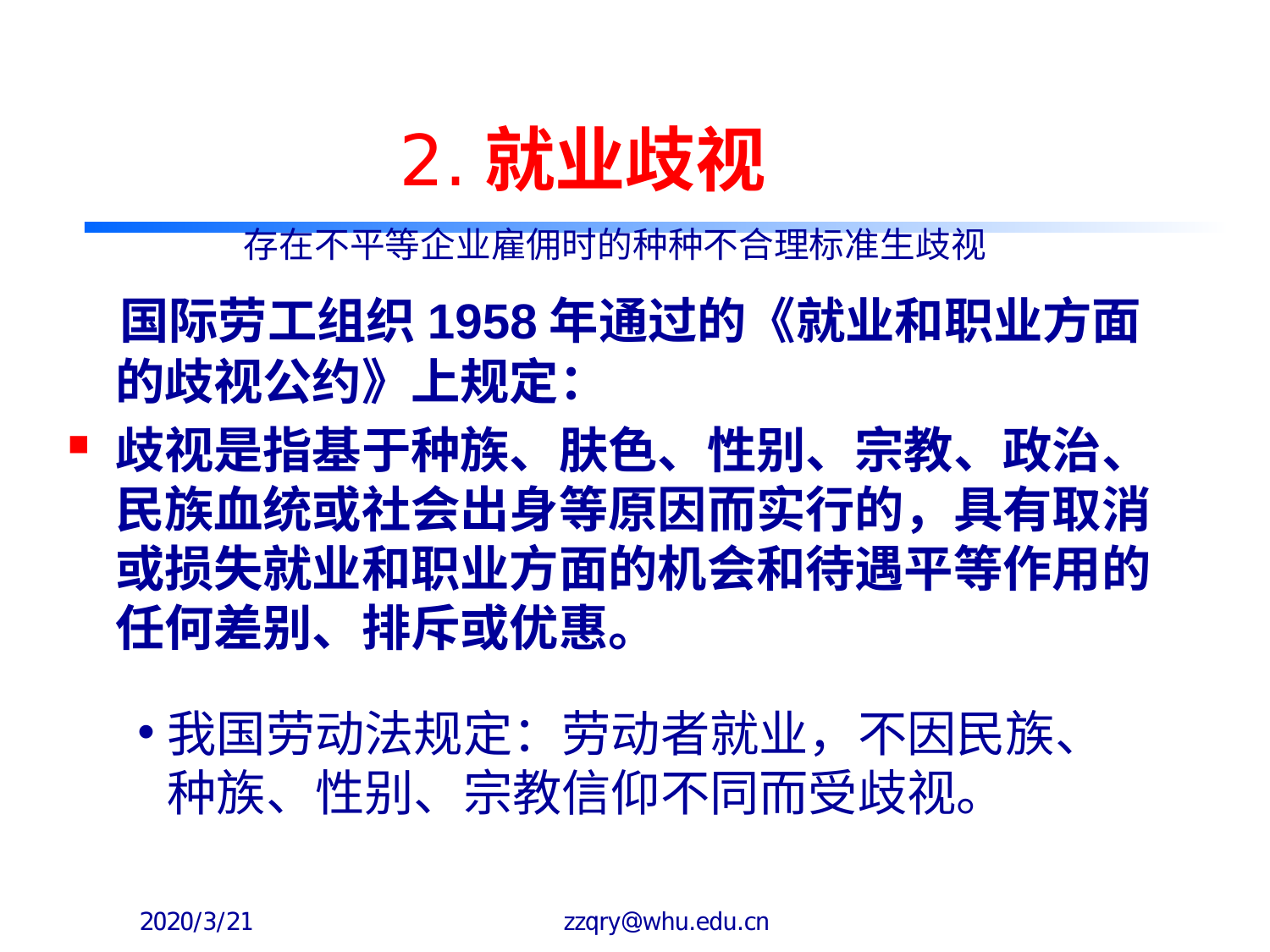

# 2.就业歧视
存在不平等企业雇佣时的种种不合理标准生歧视
   国际劳工组织1958年通过的《就业和职业方面的歧视公约》上规定：
歧视是指基于种族、肤色、性别、宗教、政治、民族血统或社会出身等原因而实行的，具有取消或损失就业和职业方面的机会和待遇平等作用的任何差别、排斥或优惠。
我国劳动法规定：劳动者就业，不因民族、种族、性别、宗教信仰不同而受歧视。
2020/3/21
zzqry@whu.edu.cn